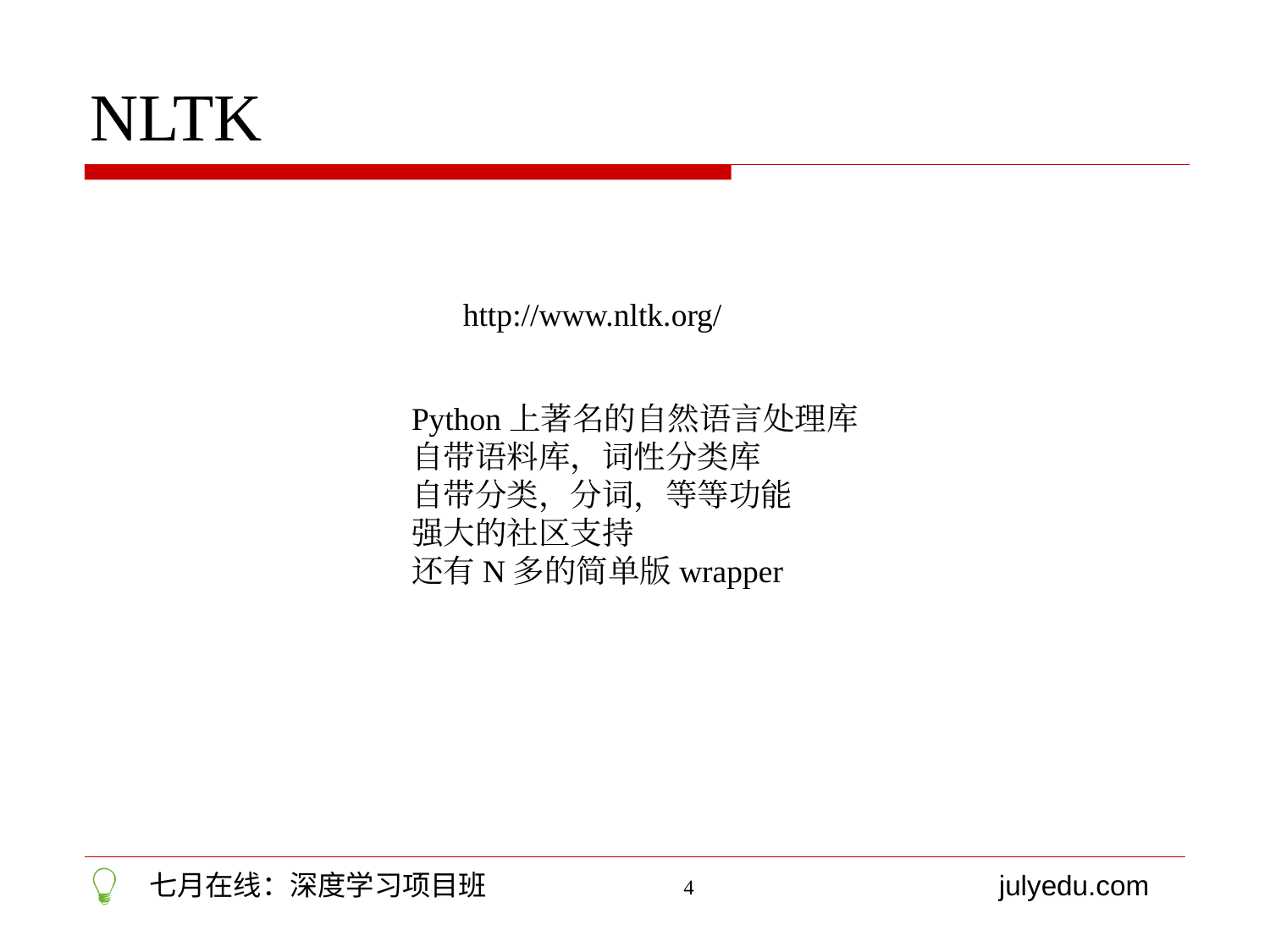

NLTK
http://www.nltk.org/
Python上著名的自然语言处理库
自带语料库，词性分类库
自带分类，分词，等等功能
强大的社区支持
还有N多的简单版wrapper
4